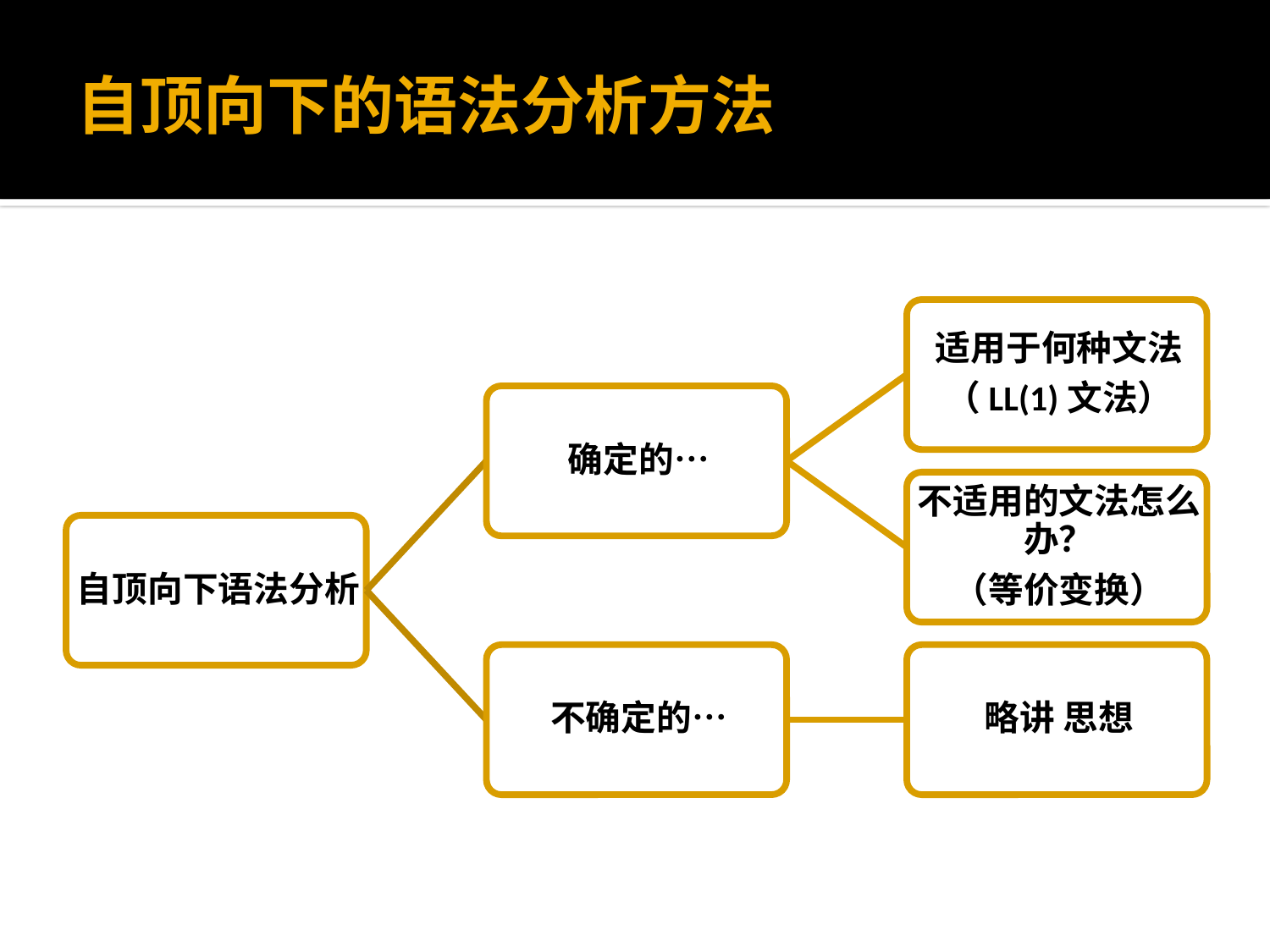

# 自顶向下的语法分析方法
自顶向下语法分析

确定的…

适用于何种文法
（LL(1)文法）

不适用的文法怎么办？
（等价变换）

不确定的…

略讲 思想
4